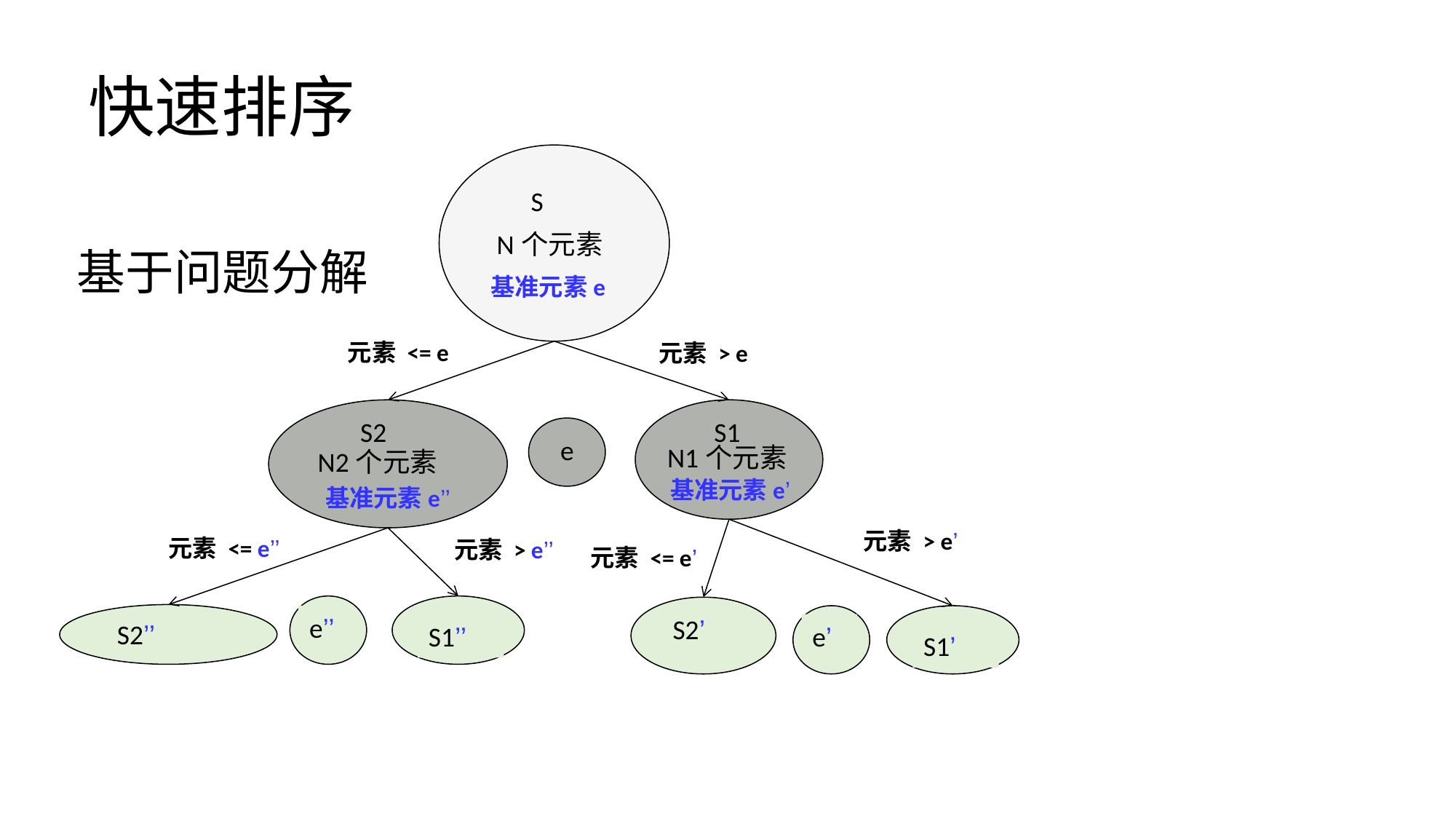

# 快速排序

S
N个元素
基于问题分解
基准元素e
元素 <= e
元素 > e

S2
N2个元素

S1
N1个元素

e
基准元素e’
基准元素e’’
元素 > e’
元素 <= e’’
元素 > e’’
元素 <= e’

e’’

S1’’

S2’

S2’’

e’

S1’